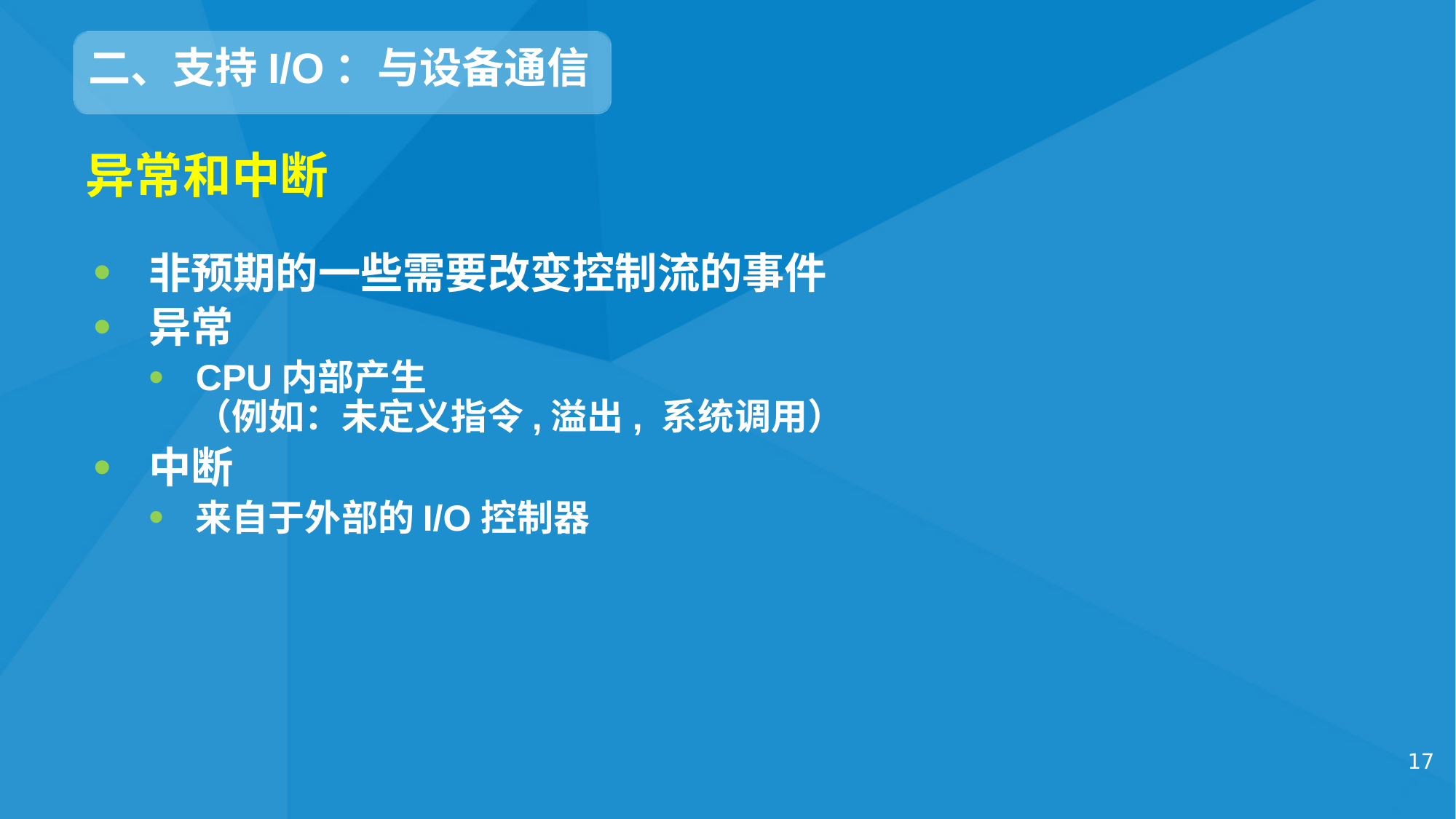

二、支持I/O：与设备通信
# 异常和中断
非预期的一些需要改变控制流的事件
异常
CPU内部产生
（例如：未定义指令,溢出, 系统调用）
中断
来自于外部的I/O控制器
17